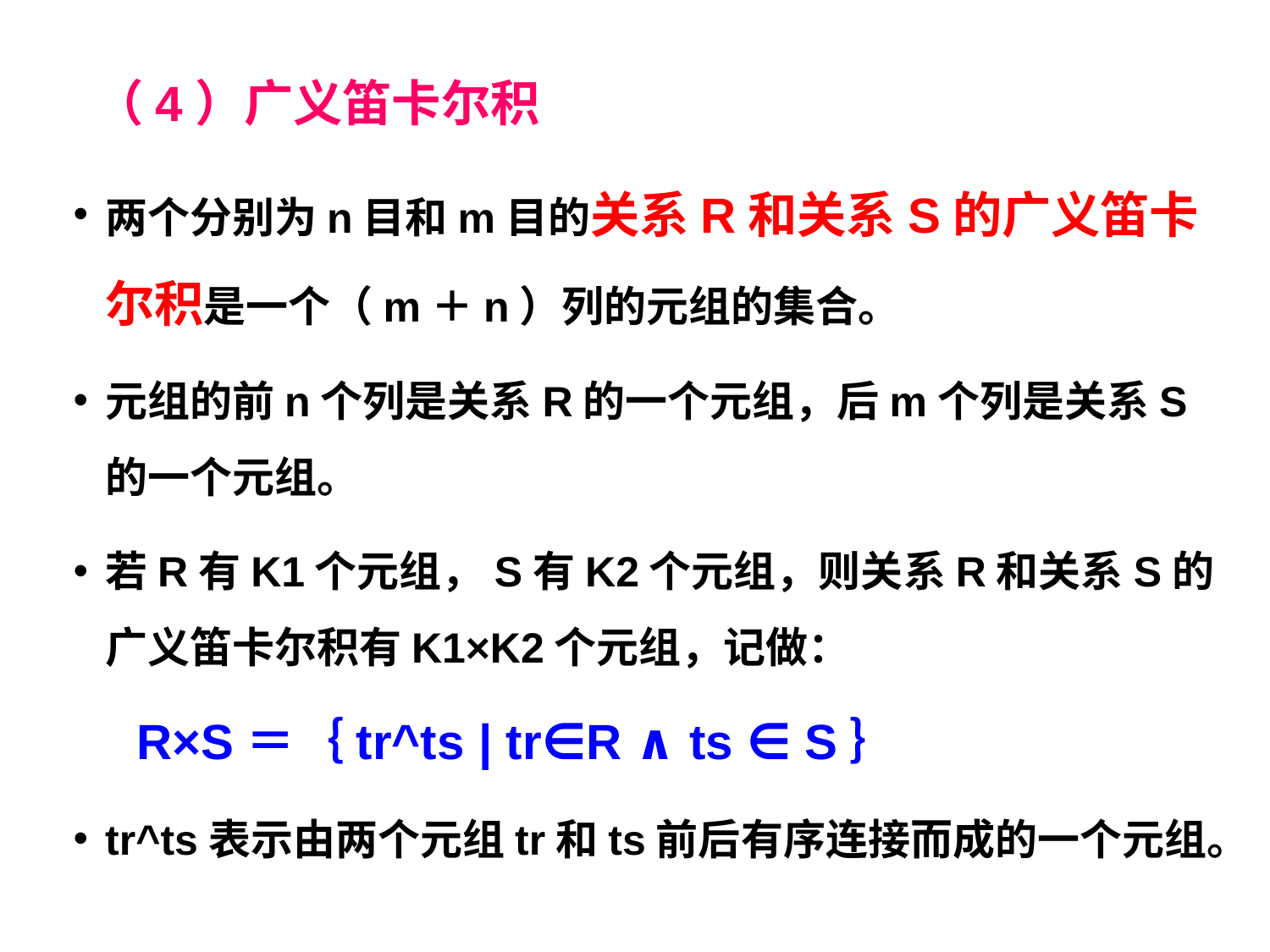

# （4）广义笛卡尔积
两个分别为n目和m目的关系R和关系S的广义笛卡尔积是一个（m＋n）列的元组的集合。
元组的前n个列是关系R的一个元组，后m个列是关系S的一个元组。
若R有K1个元组，S有K2个元组，则关系R和关系S的广义笛卡尔积有K1×K2个元组，记做：
R×S＝｛tr^ts | tr∈R ∧ ts ∈ S｝
tr^ts表示由两个元组tr和ts前后有序连接而成的一个元组。